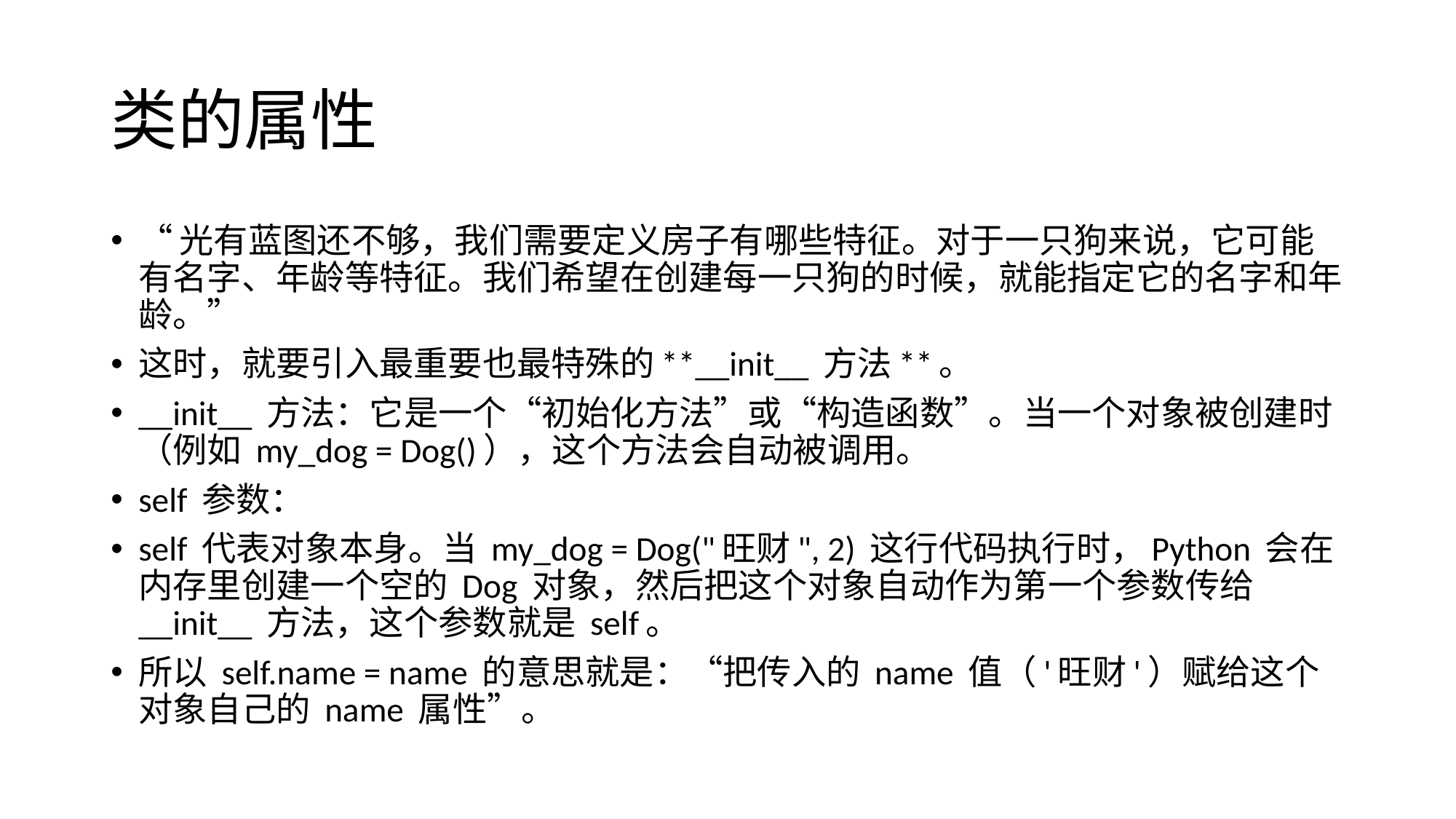

# 类的属性
“光有蓝图还不够，我们需要定义房子有哪些特征。对于一只狗来说，它可能有名字、年龄等特征。我们希望在创建每一只狗的时候，就能指定它的名字和年龄。”
这时，就要引入最重要也最特殊的**__init__ 方法**。
__init__ 方法：它是一个“初始化方法”或“构造函数”。当一个对象被创建时（例如 my_dog = Dog()），这个方法会自动被调用。
self 参数：
self 代表对象本身。当 my_dog = Dog("旺财", 2) 这行代码执行时，Python 会在内存里创建一个空的 Dog 对象，然后把这个对象自动作为第一个参数传给 __init__ 方法，这个参数就是 self。
所以 self.name = name 的意思就是：“把传入的 name 值（'旺财'）赋给这个对象自己的 name 属性”。